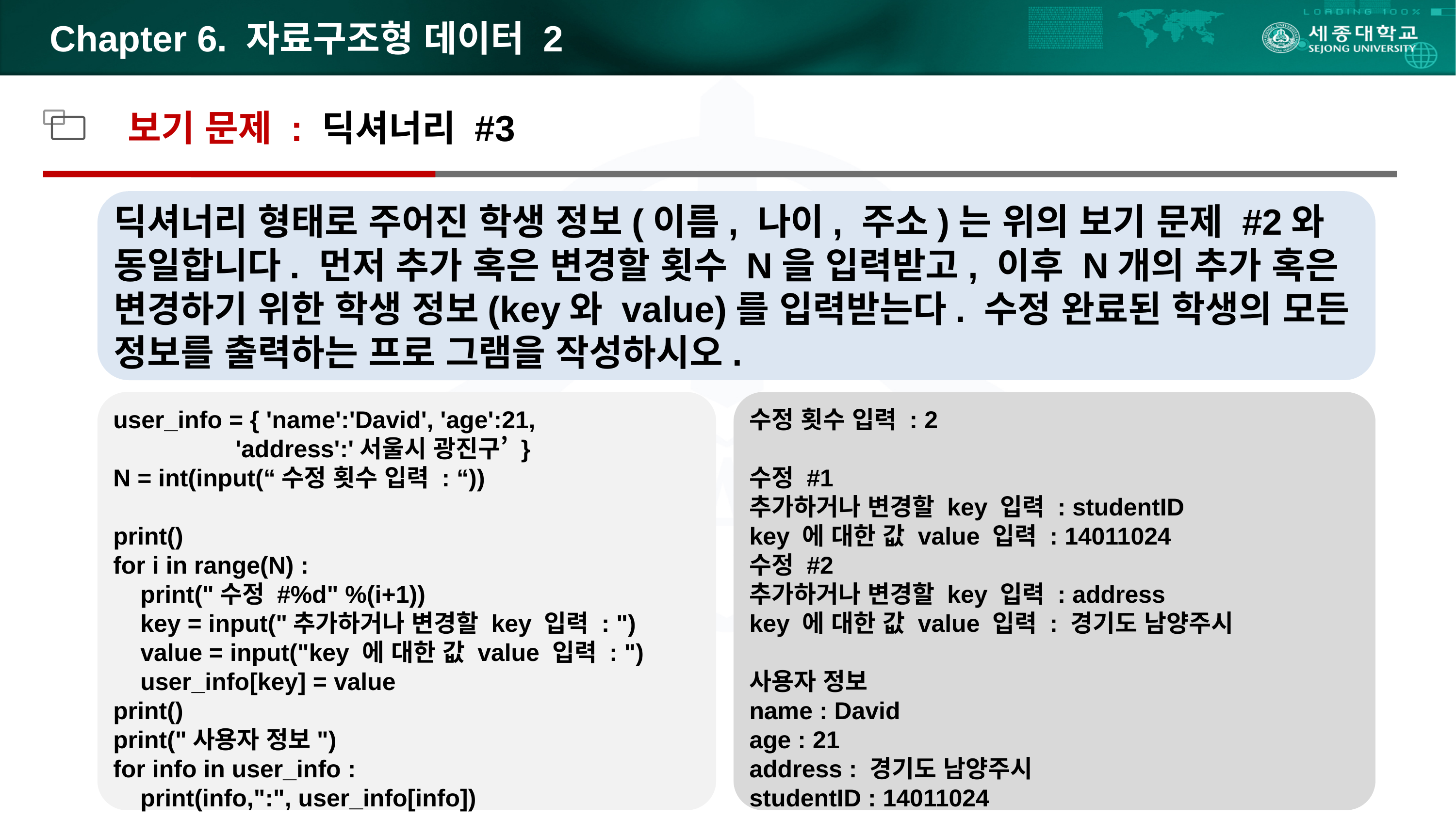

# Chapter 6. 자료구조형 데이터 2
보기 문제 : 딕셔너리 #3
딕셔너리 형태로 주어진 학생 정보(이름, 나이, 주소)는 위의 보기 문제 #2와 동일합니다. 먼저 추가 혹은 변경할 횟수 N을 입력받고, 이후 N개의 추가 혹은 변경하기 위한 학생 정보(key와 value)를 입력받는다. 수정 완료된 학생의 모든 정보를 출력하는 프로 그램을 작성하시오.
user_info = { 'name':'David', 'age':21,
                  'address':'서울시 광진구’ }
N = int(input(“수정 횟수 입력 : “))

print()
for i in range(N) :
    print("수정 #%d" %(i+1))
    key = input("추가하거나 변경할 key 입력 : ")
    value = input("key 에 대한 값 value 입력 : ")
    user_info[key] = value
print()
print("사용자 정보")
for info in user_info :
    print(info,":", user_info[info])
수정 횟수 입력 : 2

수정 #1
추가하거나 변경할 key 입력 : studentID
key 에 대한 값 value 입력 : 14011024
수정 #2
추가하거나 변경할 key 입력 : address
key 에 대한 값 value 입력 : 경기도 남양주시

사용자 정보
name : David
age : 21
address : 경기도 남양주시
studentID : 14011024